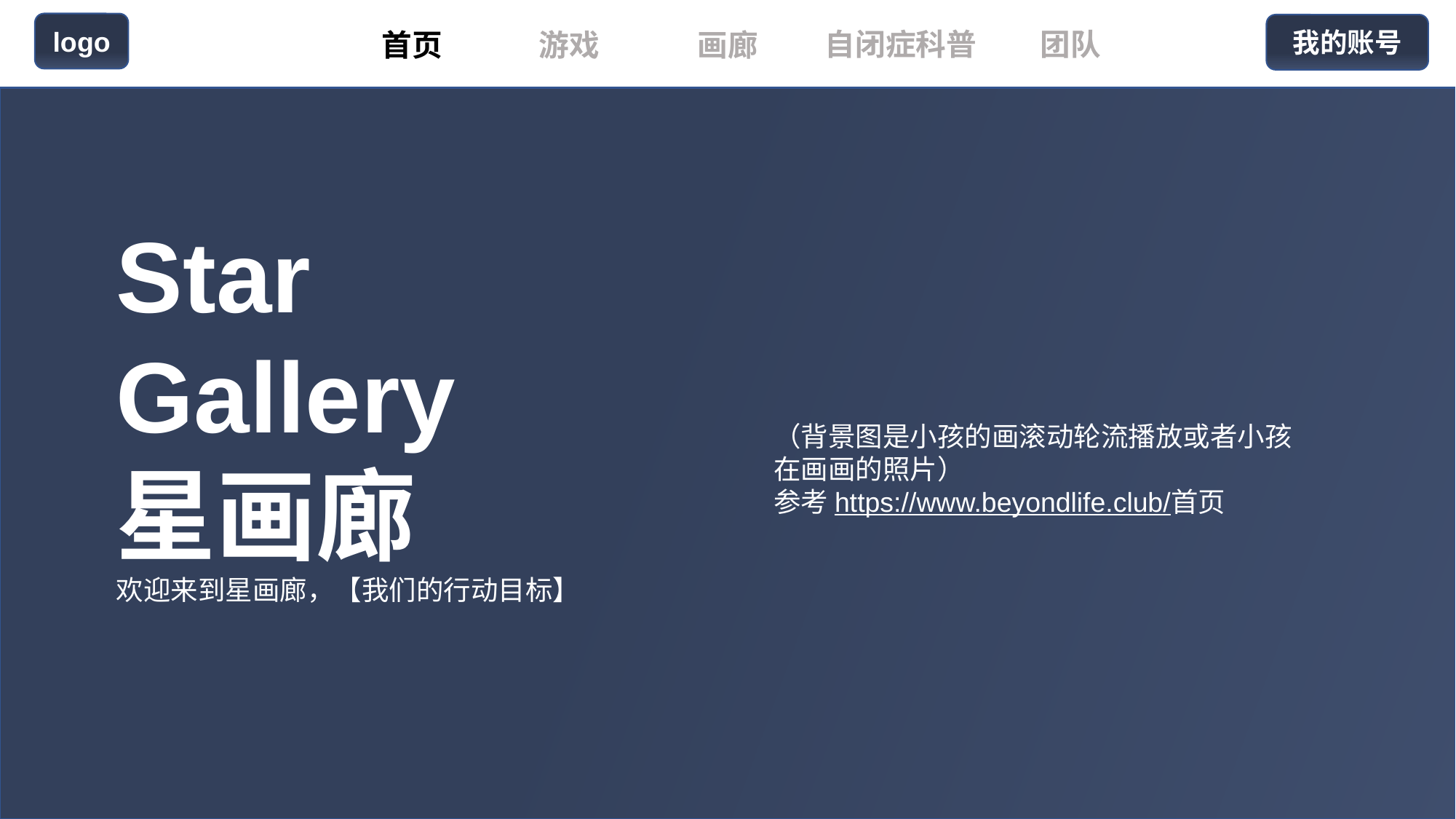

logo
我的账号
自闭症科普
团队
游戏
首页
画廊

Star
Gallery
星画廊
欢迎来到星画廊，【我们的行动目标】

（背景图是小孩的画滚动轮流播放或者小孩在画画的照片）
参考https://www.beyondlife.club/首页